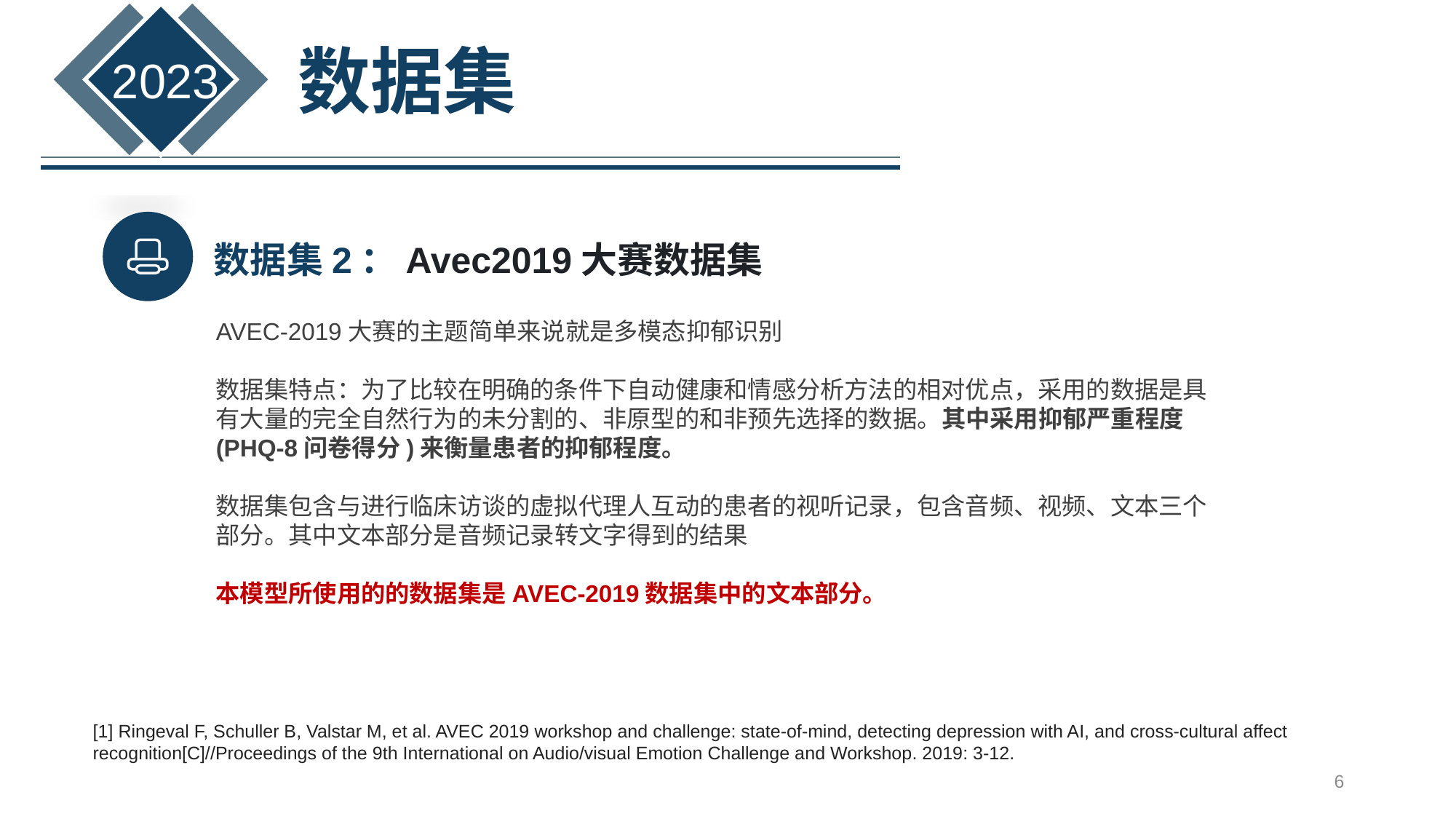

数据集
2023

数据集2：Avec2019大赛数据集

AVEC-2019大赛的主题简单来说就是多模态抑郁识别

数据集特点：为了比较在明确的条件下自动健康和情感分析方法的相对优点，采用的数据是具有大量的完全自然行为的未分割的、非原型的和非预先选择的数据。其中采用抑郁严重程度(PHQ-8问卷得分)来衡量患者的抑郁程度。

数据集包含与进行临床访谈的虚拟代理人互动的患者的视听记录，包含音频、视频、文本三个部分。其中文本部分是音频记录转文字得到的结果

本模型所使用的的数据集是AVEC-2019数据集中的文本部分。
[1] Ringeval F, Schuller B, Valstar M, et al. AVEC 2019 workshop and challenge: state-of-mind, detecting depression with AI, and cross-cultural affect recognition[C]//Proceedings of the 9th International on Audio/visual Emotion Challenge and Workshop. 2019: 3-12.
6